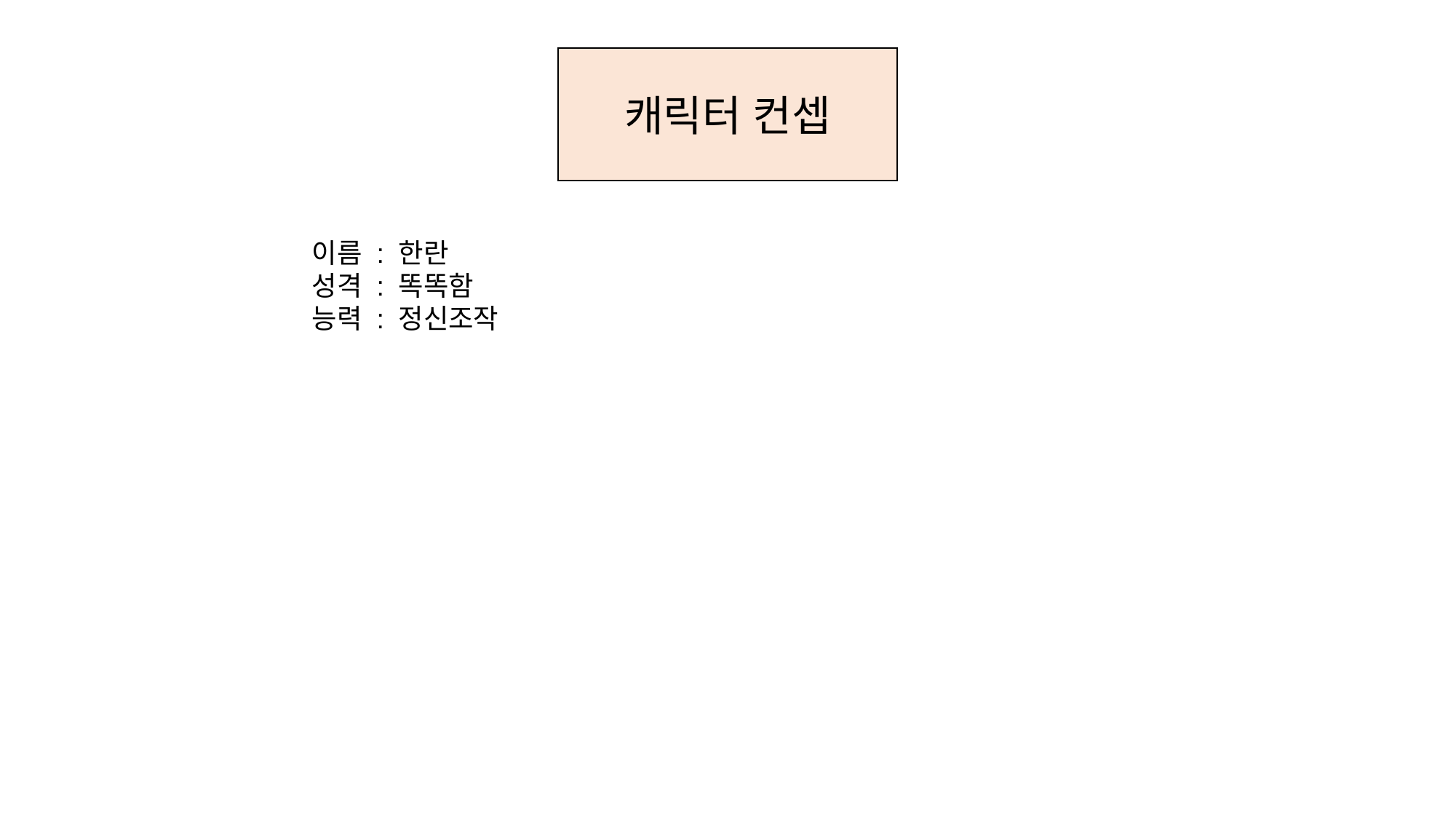

캐릭터 컨셉
이름 : 한란
성격 : 똑똑함
능력 : 정신조작